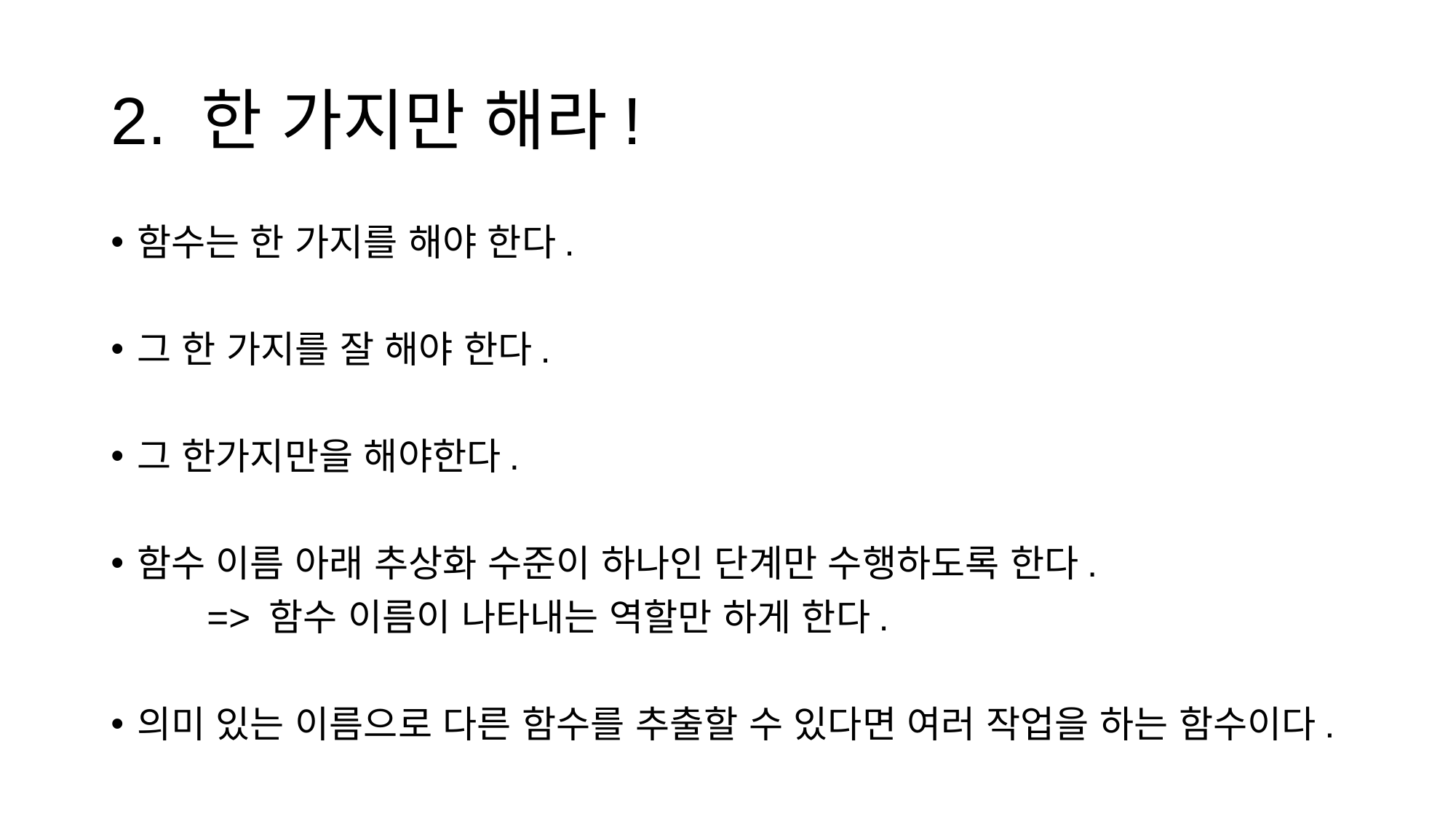

# 2. 한 가지만 해라!
함수는 한 가지를 해야 한다.

그 한 가지를 잘 해야 한다.

그 한가지만을 해야한다.

함수 이름 아래 추상화 수준이 하나인 단계만 수행하도록 한다.
	=> 함수 이름이 나타내는 역할만 하게 한다.

의미 있는 이름으로 다른 함수를 추출할 수 있다면 여러 작업을 하는 함수이다.